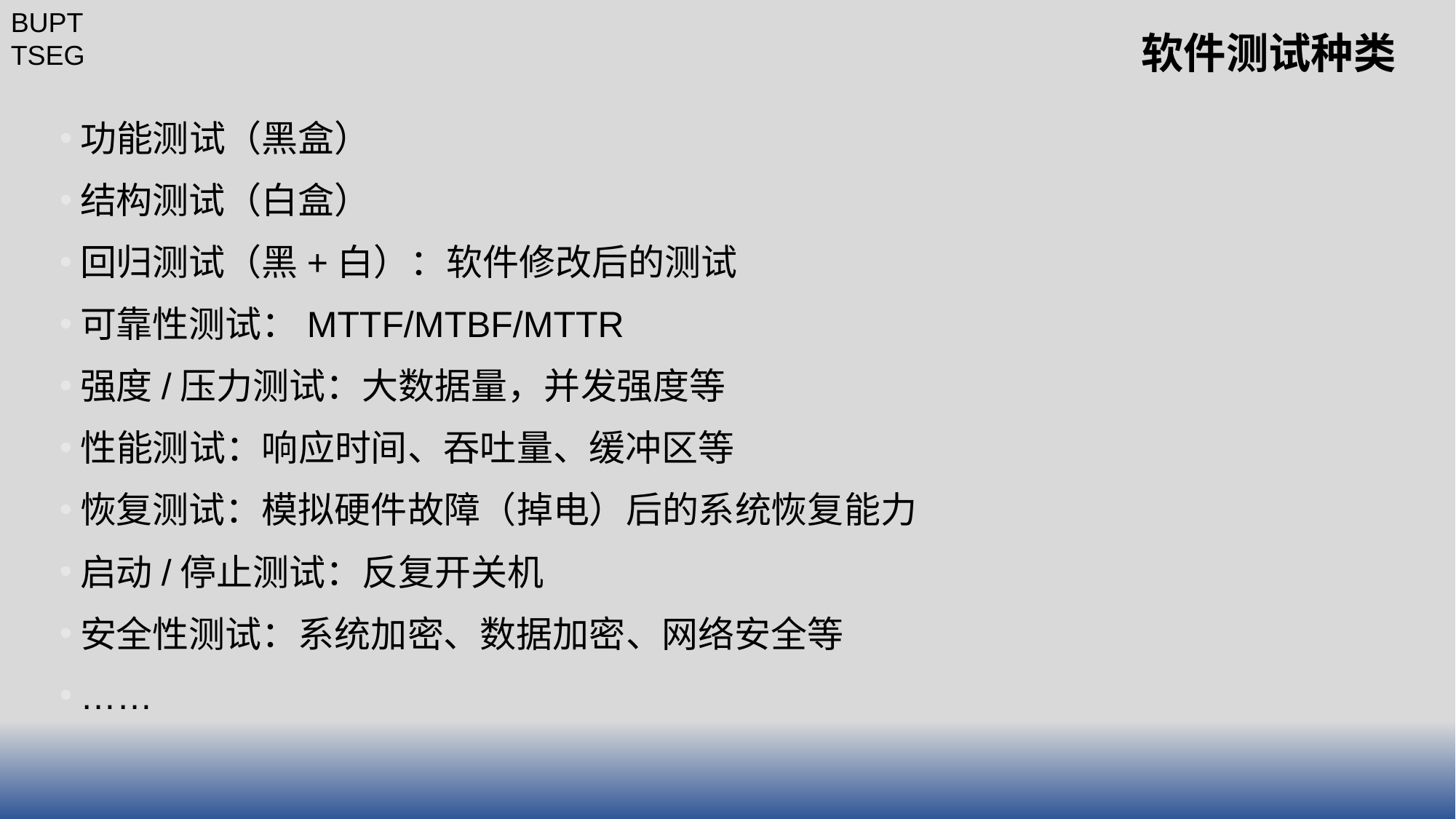

# 软件测试种类
功能测试（黑盒）
结构测试（白盒）
回归测试（黑+白）：软件修改后的测试
可靠性测试：MTTF/MTBF/MTTR
强度/压力测试：大数据量，并发强度等
性能测试：响应时间、吞吐量、缓冲区等
恢复测试：模拟硬件故障（掉电）后的系统恢复能力
启动/停止测试：反复开关机
安全性测试：系统加密、数据加密、网络安全等
……